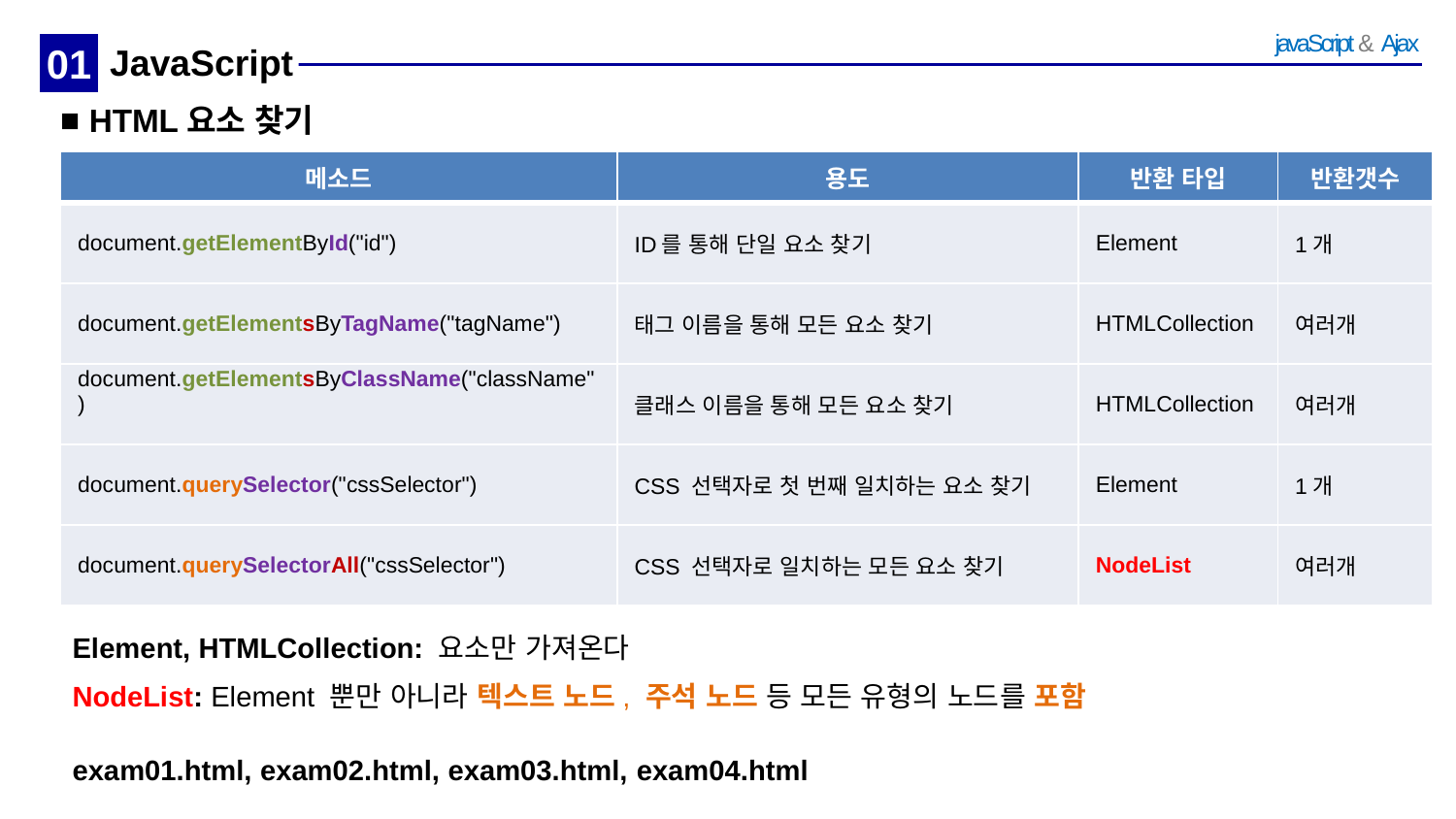

01
# JavaScript
HTML요소 찾기
| 메소드 | 용도 | 반환 타입 | 반환갯수 |
| --- | --- | --- | --- |
| document.getElementById("id") | ID를 통해 단일 요소 찾기 | Element | 1개 |
| document.getElementsByTagName("tagName") | 태그 이름을 통해 모든 요소 찾기 | HTMLCollection | 여러개 |
| document.getElementsByClassName("className") | 클래스 이름을 통해 모든 요소 찾기 | HTMLCollection | 여러개 |
| document.querySelector("cssSelector") | CSS 선택자로 첫 번째 일치하는 요소 찾기 | Element | 1개 |
| document.querySelectorAll("cssSelector") | CSS 선택자로 일치하는 모든 요소 찾기 | NodeList | 여러개 |
Element, HTMLCollection: 요소만 가져온다
NodeList: Element 뿐만 아니라 텍스트 노드, 주석 노드 등 모든 유형의 노드를 포함
exam01.html, exam02.html, exam03.html, exam04.html